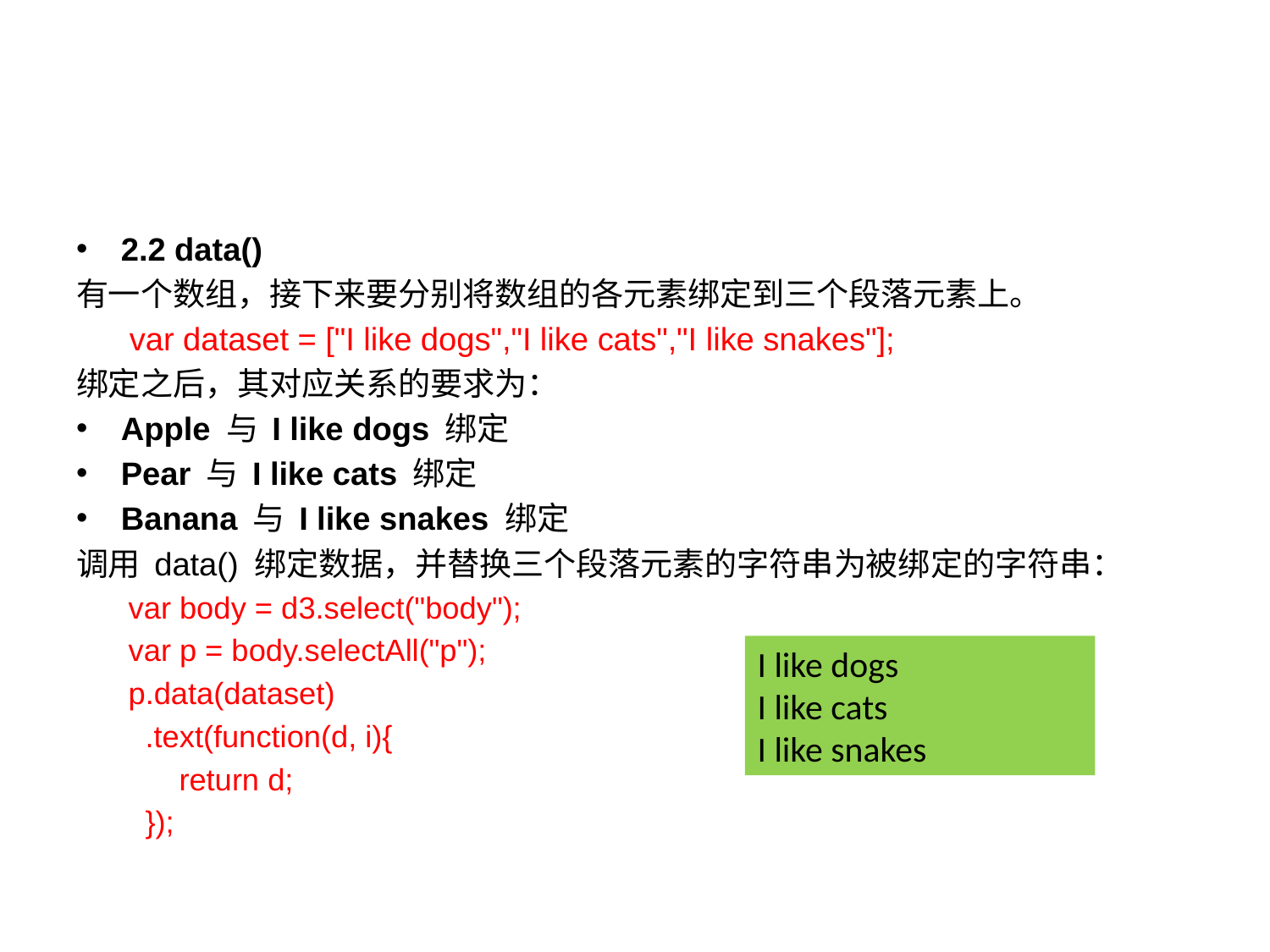

#
2.2 data()
有一个数组，接下来要分别将数组的各元素绑定到三个段落元素上。
      var dataset = ["I like dogs","I like cats","I like snakes"];
绑定之后，其对应关系的要求为：
Apple 与 I like dogs 绑定
Pear 与 I like cats 绑定
Banana 与 I like snakes 绑定
调用 data() 绑定数据，并替换三个段落元素的字符串为被绑定的字符串：
var body = d3.select("body");
var p = body.selectAll("p");
p.data(dataset)
  .text(function(d, i){
      return d;
  });
I like dogs
I like cats
I like snakes